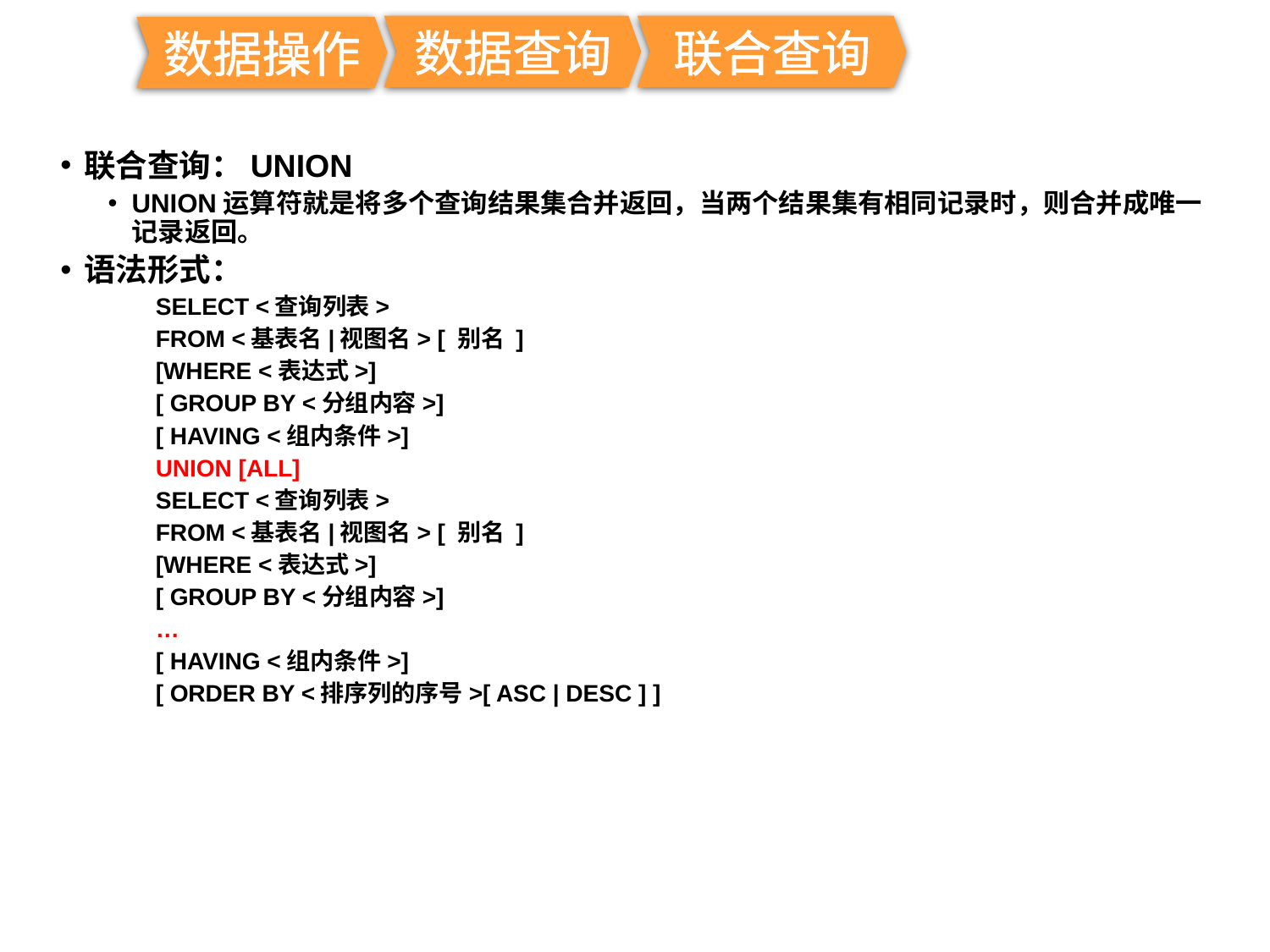

数据查询
联合查询
数据操作

联合查询：UNION
UNION运算符就是将多个查询结果集合并返回，当两个结果集有相同记录时，则合并成唯一记录返回。
语法形式：
SELECT <查询列表>
FROM <基表名|视图名> [ 别名 ]
[WHERE <表达式>]
[ GROUP BY <分组内容>]
[ HAVING <组内条件>]
UNION [ALL]
SELECT <查询列表>
FROM <基表名|视图名> [ 别名 ]
[WHERE <表达式>]
[ GROUP BY <分组内容>]
…
[ HAVING <组内条件>]
[ ORDER BY <排序列的序号>[ ASC | DESC ] ]